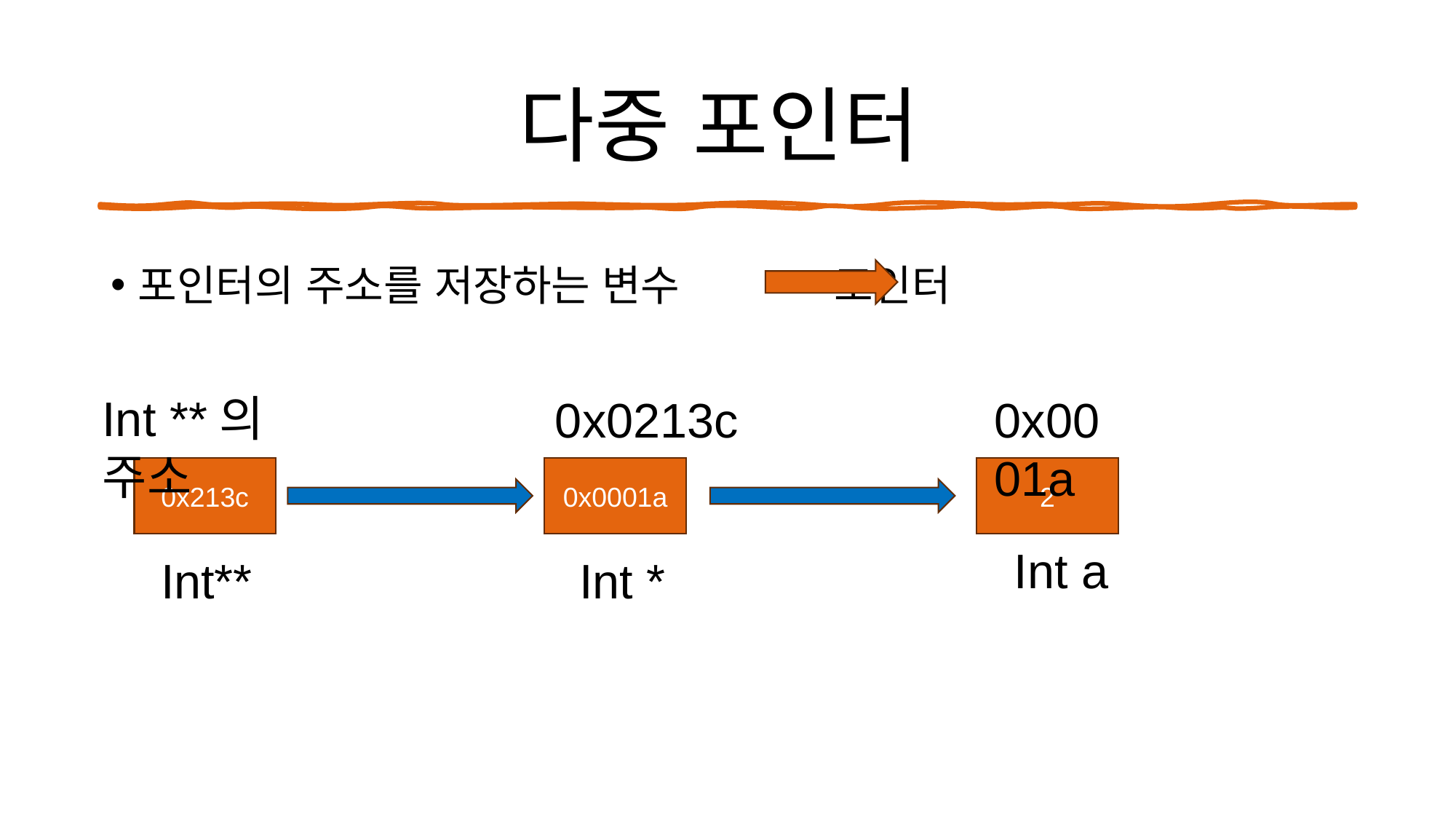

# 다중 포인터
포인터의 주소를 저장하는 변수             포인터

Int **의 주소
0x0213c
0x0001a
0x213c
0x0001a
2

Int a
Int**
Int *